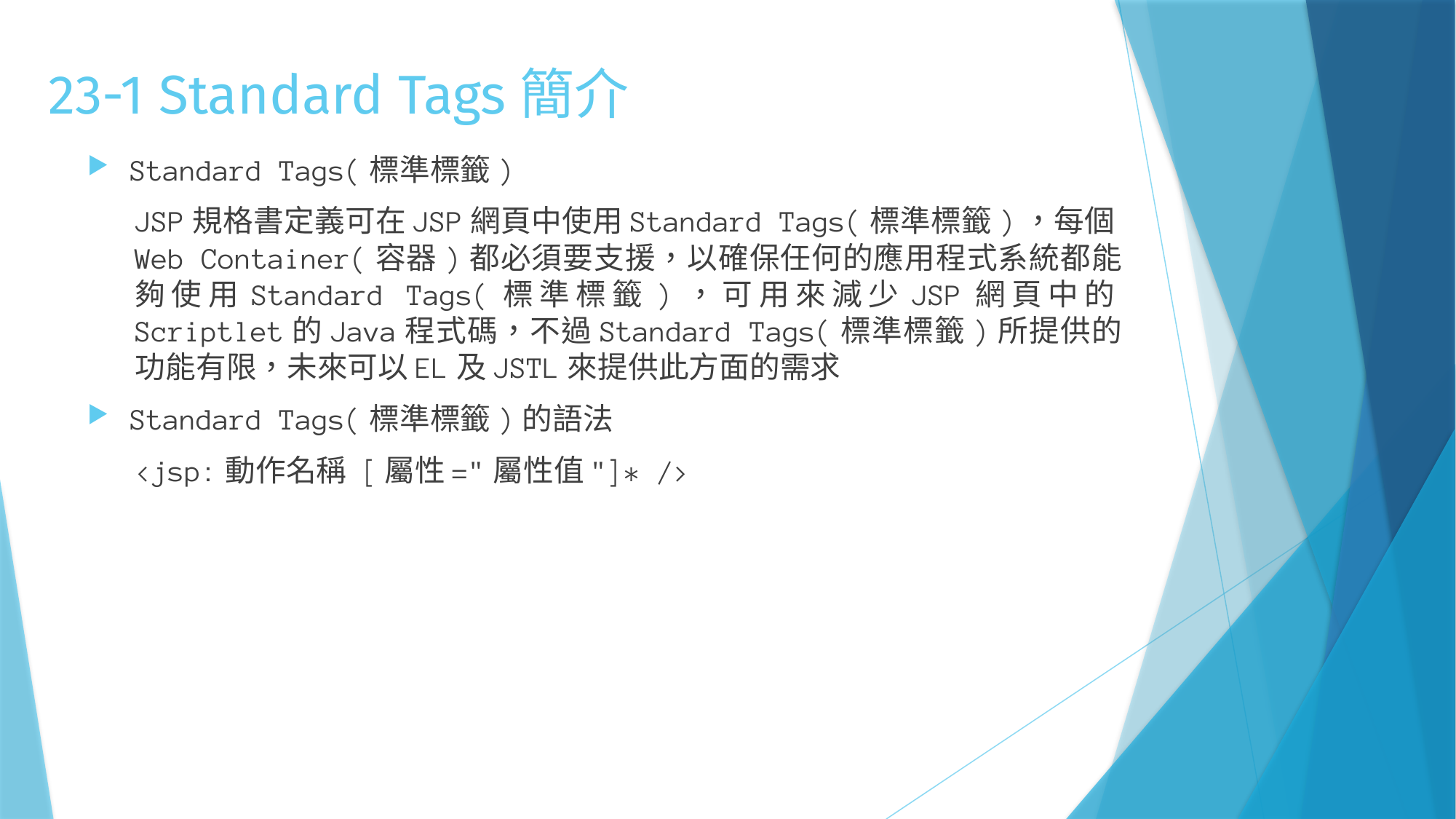

# 23-1 Standard Tags簡介
Standard Tags(標準標籤)
JSP規格書定義可在JSP網頁中使用Standard Tags(標準標籤)，每個Web Container(容器)都必須要支援，以確保任何的應用程式系統都能夠使用Standard Tags(標準標籤)，可用來減少JSP網頁中的Scriptlet的Java程式碼，不過Standard Tags(標準標籤)所提供的功能有限，未來可以EL及JSTL來提供此方面的需求
Standard Tags(標準標籤)的語法
<jsp:動作名稱 [屬性="屬性值"]* />